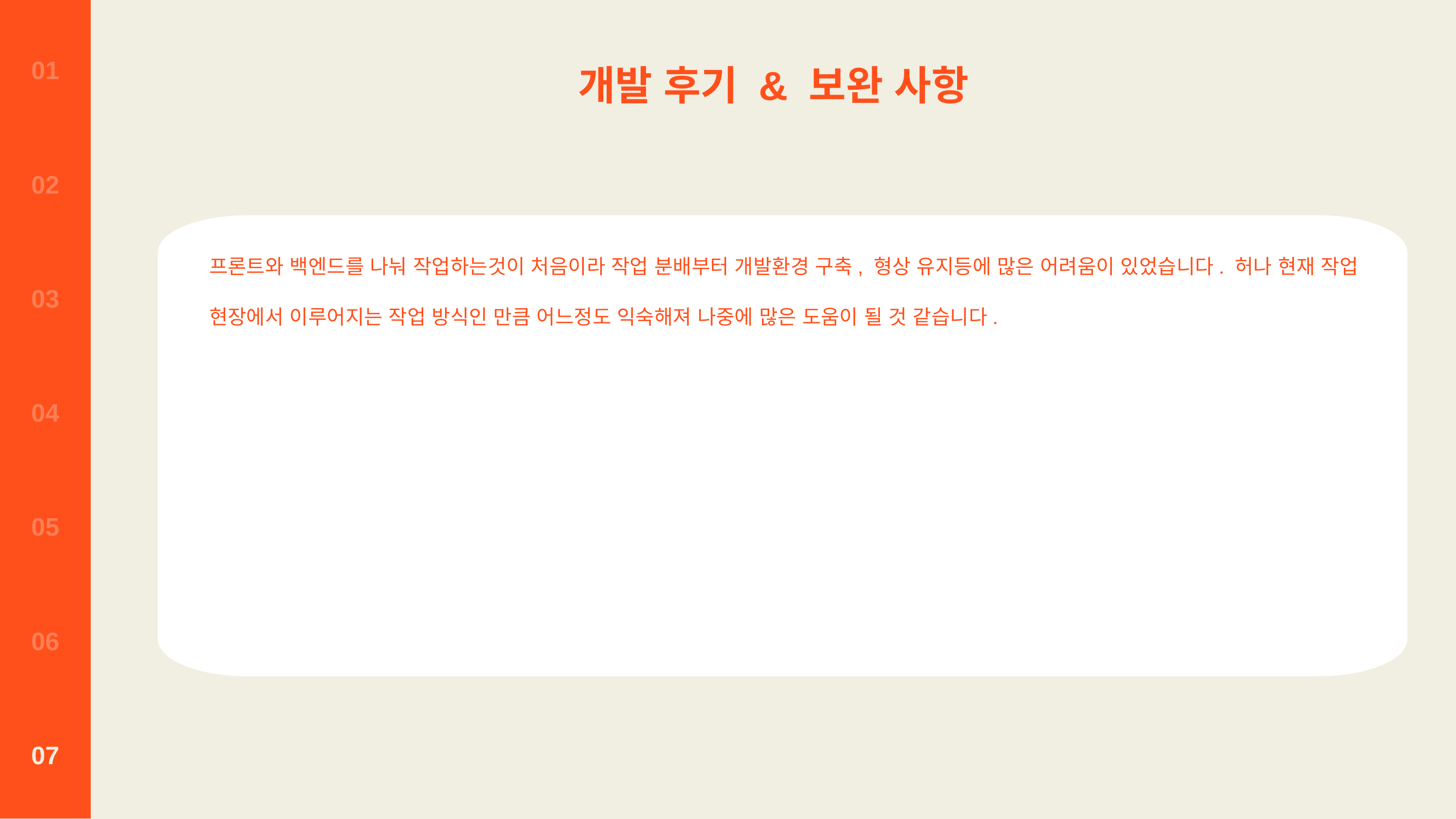

01
02
03
04
05
06
07
개발 후기 & 보완 사항

프론트와 백엔드를 나눠 작업하는것이 처음이라 작업 분배부터 개발환경 구축, 형상 유지등에 많은 어려움이 있었습니다. 허나 현재 작업 현장에서 이루어지는 작업 방식인 만큼 어느정도 익숙해져 나중에 많은 도움이 될 것 같습니다.